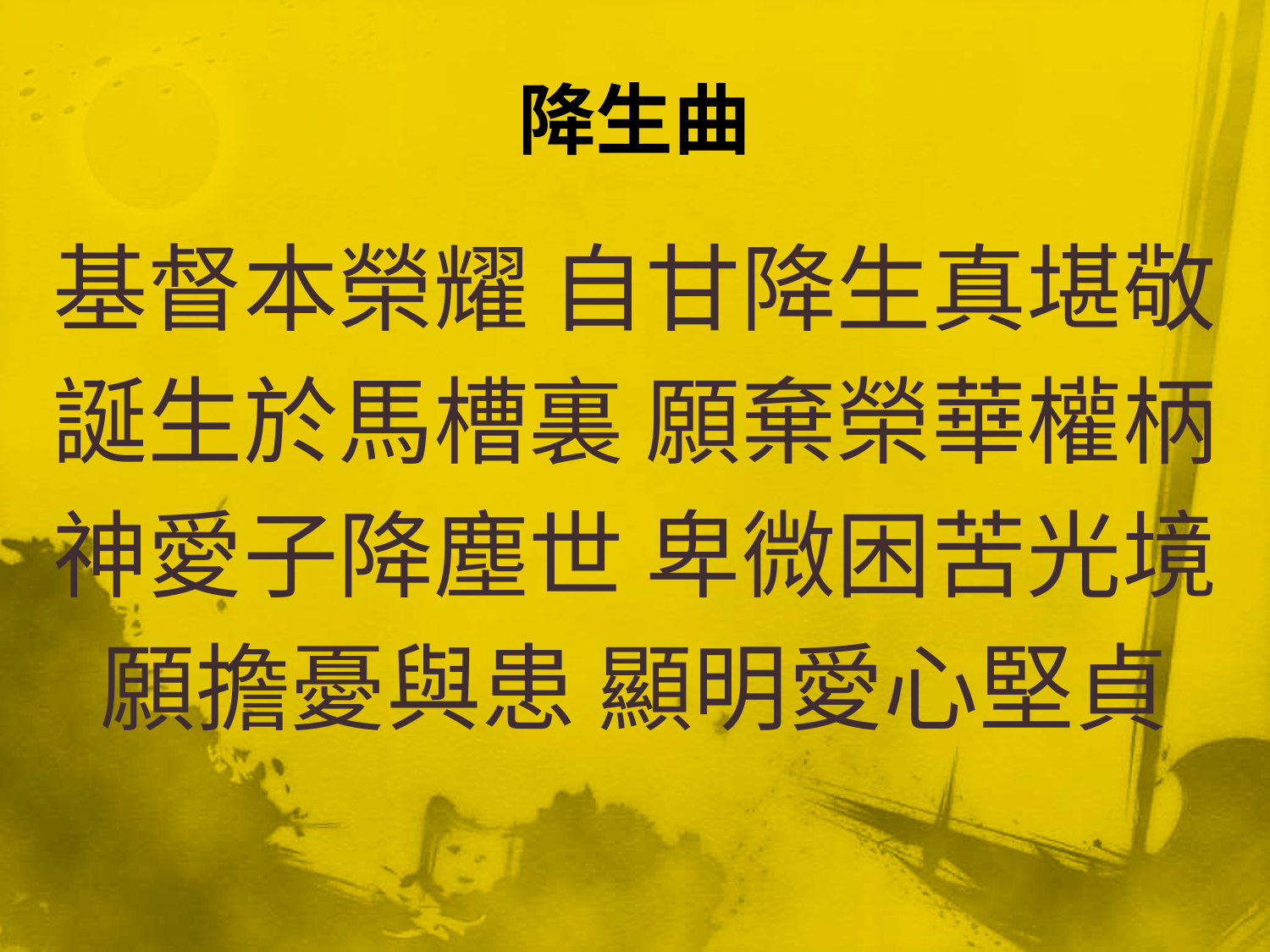

# 降生曲
基督本榮耀 自甘降生真堪敬
誕生於馬槽裏 願棄榮華權柄
神愛子降塵世 卑微困苦光境
願擔憂與患 顯明愛心堅貞